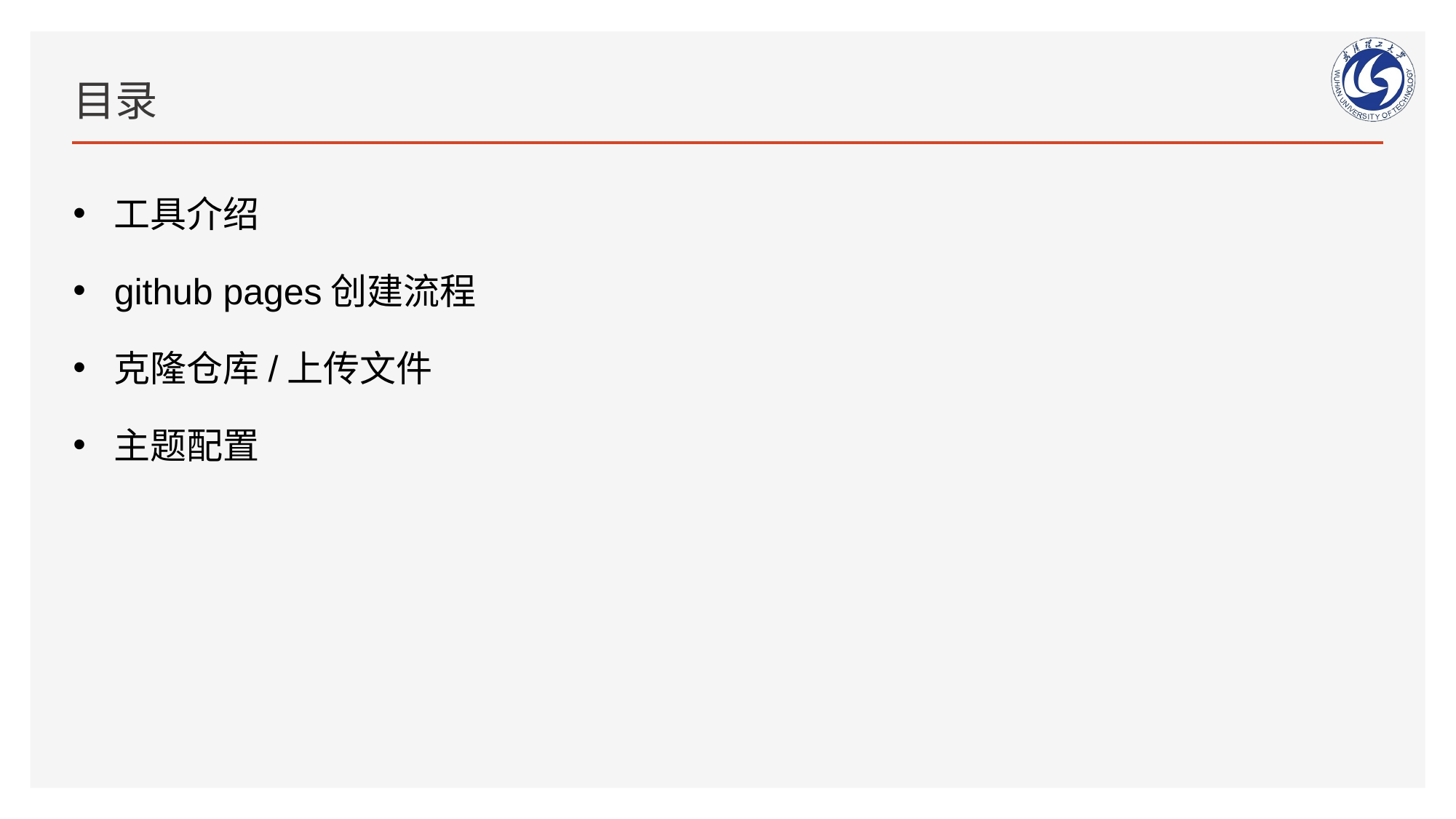

# 目录
工具介绍
github pages创建流程
克隆仓库/上传文件
主题配置